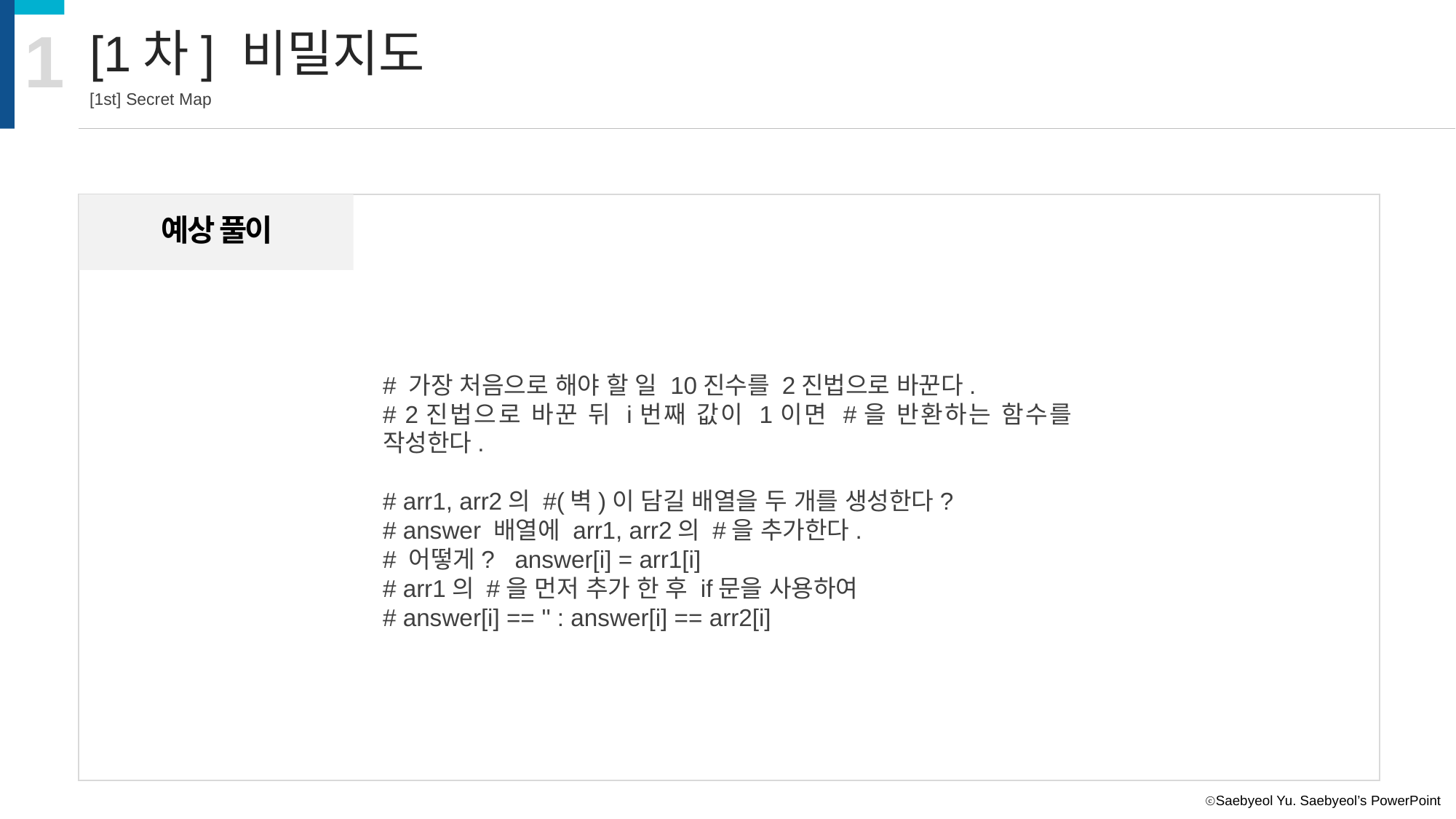

1
[1차] 비밀지도
[1st] Secret Map

예상 풀이
# 가장 처음으로 해야 할 일 10진수를 2진법으로 바꾼다.
# 2진법으로 바꾼 뒤 i번째 값이 1이면 #을 반환하는 함수를 작성한다.

# arr1, arr2의 #(벽)이 담길 배열을 두 개를 생성한다?
# answer 배열에 arr1, arr2의 #을 추가한다.
# 어떻게?   answer[i] = arr1[i]
# arr1의 #을 먼저 추가 한 후 if문을 사용하여
# answer[i] == '' : answer[i] == arr2[i]